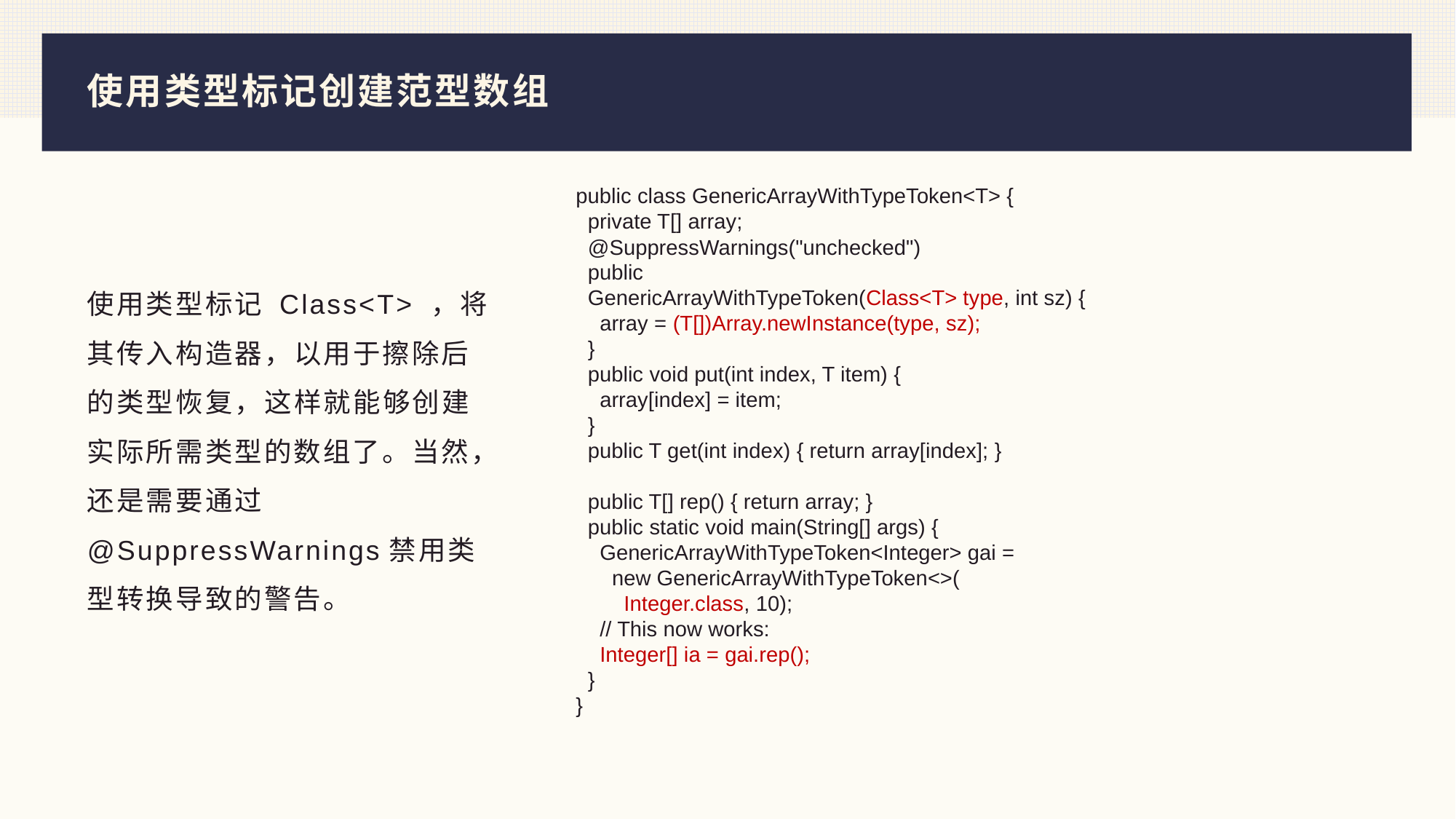

# 使用类型标记创建范型数组
public class GenericArrayWithTypeToken<T> {
  private T[] array;
  @SuppressWarnings("unchecked")
  public
  GenericArrayWithTypeToken(Class<T> type, int sz) {
    array = (T[])Array.newInstance(type, sz);
  }
  public void put(int index, T item) {
    array[index] = item;
  }
  public T get(int index) { return array[index]; }

  public T[] rep() { return array; }
  public static void main(String[] args) {
    GenericArrayWithTypeToken<Integer> gai =
      new GenericArrayWithTypeToken<>(
        Integer.class, 10);
    // This now works:
    Integer[] ia = gai.rep();
  }
}
使用类型标记 Class<T> ，将其传入构造器，以用于擦除后的类型恢复，这样就能够创建实际所需类型的数组了。当然，还是需要通过@SuppressWarnings禁用类型转换导致的警告。